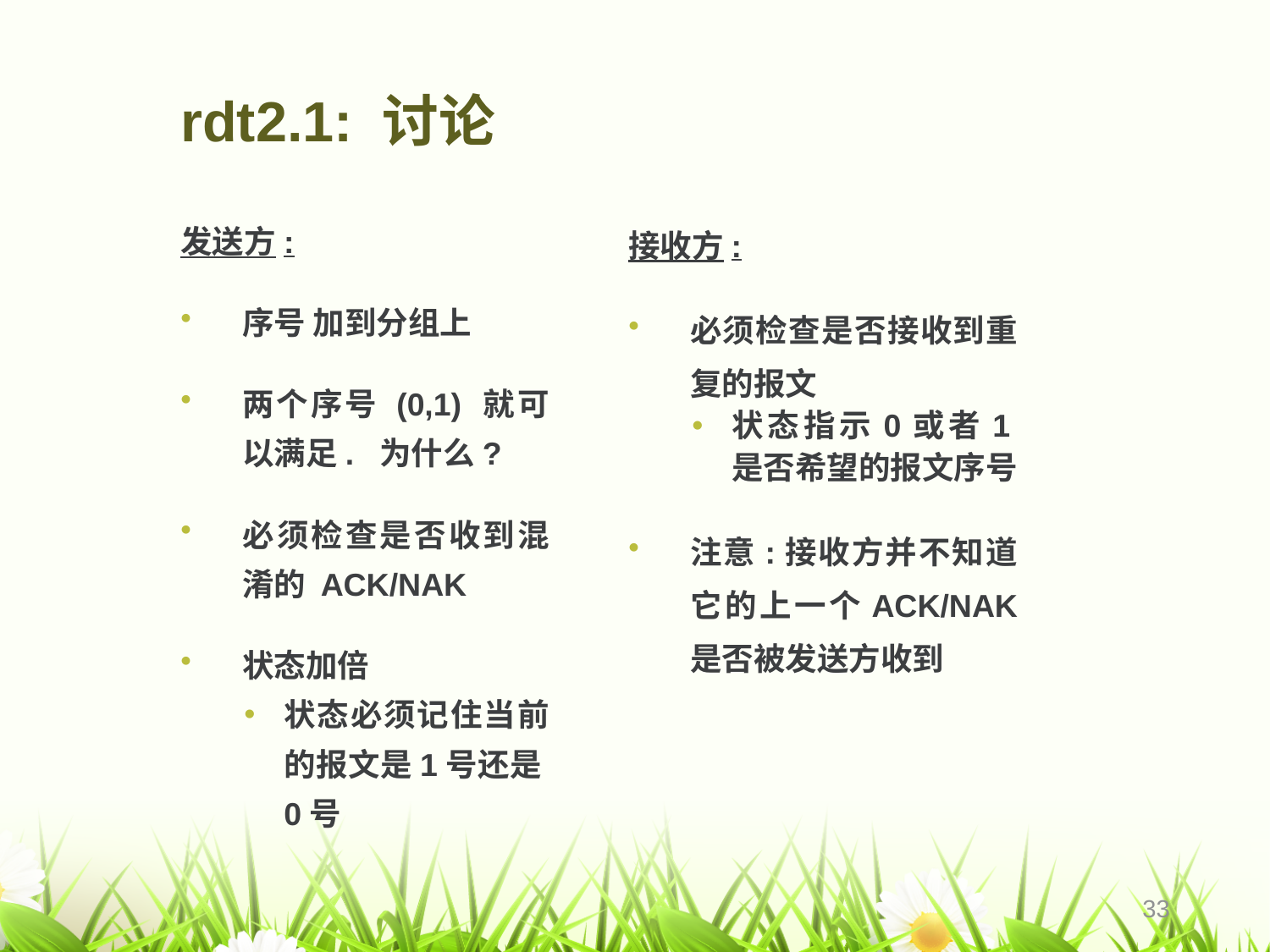

# rdt2.1: 讨论
发送方:
序号 加到分组上
两个序号 (0,1) 就可以满足.  为什么?
必须检查是否收到混淆的 ACK/NAK
状态加倍
状态必须记住当前的报文是1号还是0号
接收方:
必须检查是否接收到重复的报文
状态指示0或者1是否希望的报文序号
注意:接收方并不知道它的上一个ACK/NAK 是否被发送方收到
33